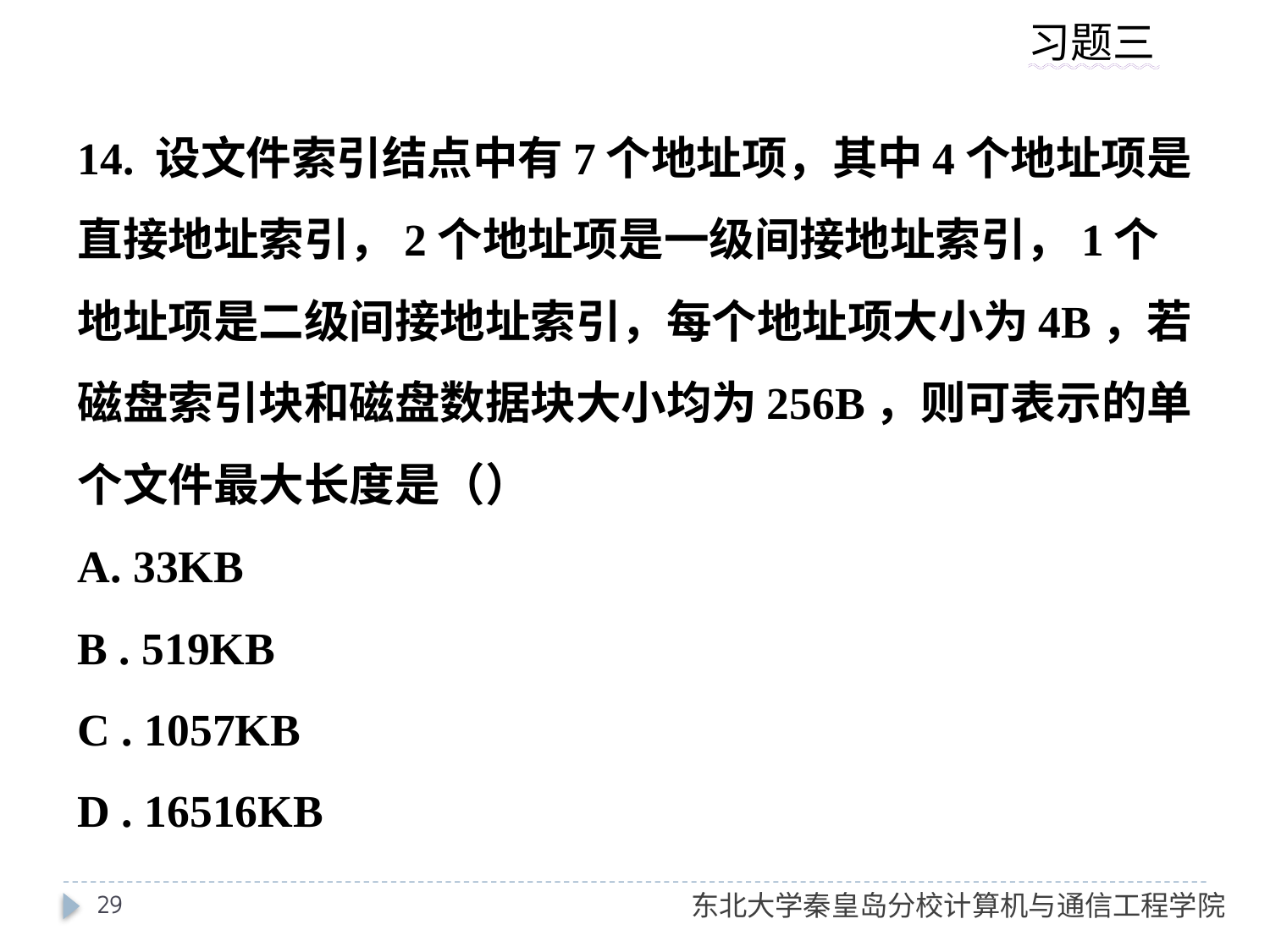

14. 设文件索引结点中有7个地址项，其中4个地址项是直接地址索引，2个地址项是一级间接地址索引，1个地址项是二级间接地址索引，每个地址项大小为4B，若磁盘索引块和磁盘数据块大小均为256B，则可表示的单个文件最大长度是（）
A. 33KB
B . 519KB
C . 1057KB
D . 16516KB
29